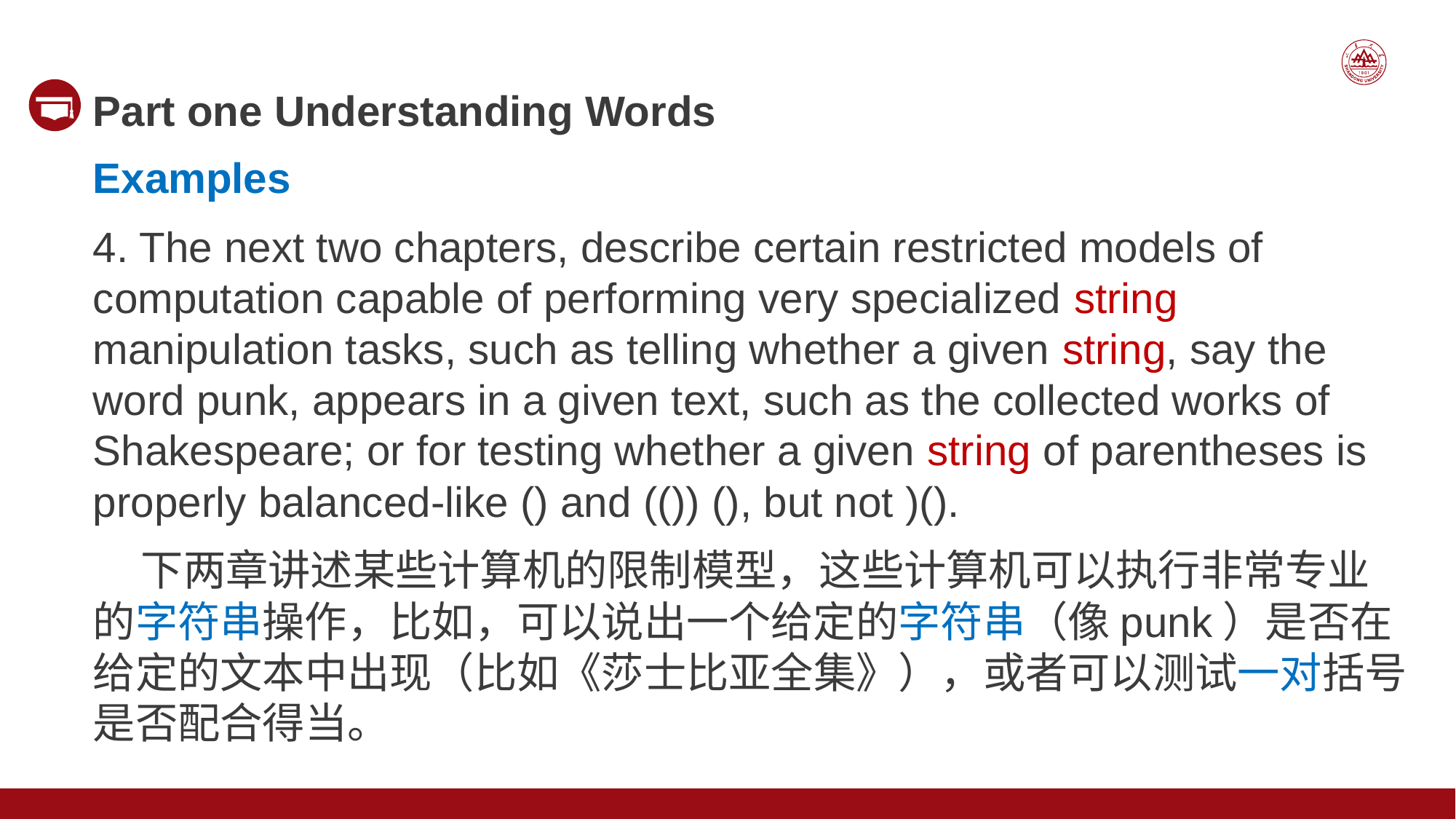

Part one Understanding Words

Examples
4. The next two chapters, describe certain restricted models of computation capable of performing very specialized string manipulation tasks, such as telling whether a given string, say the word punk, appears in a given text, such as the collected works of Shakespeare; or for testing whether a given string of parentheses is properly balanced-like () and (()) (), but not )().
    下两章讲述某些计算机的限制模型，这些计算机可以执行非常专业的字符串操作，比如，可以说出一个给定的字符串（像punk）是否在给定的文本中出现（比如《莎士比亚全集》），或者可以测试一对括号是否配合得当。